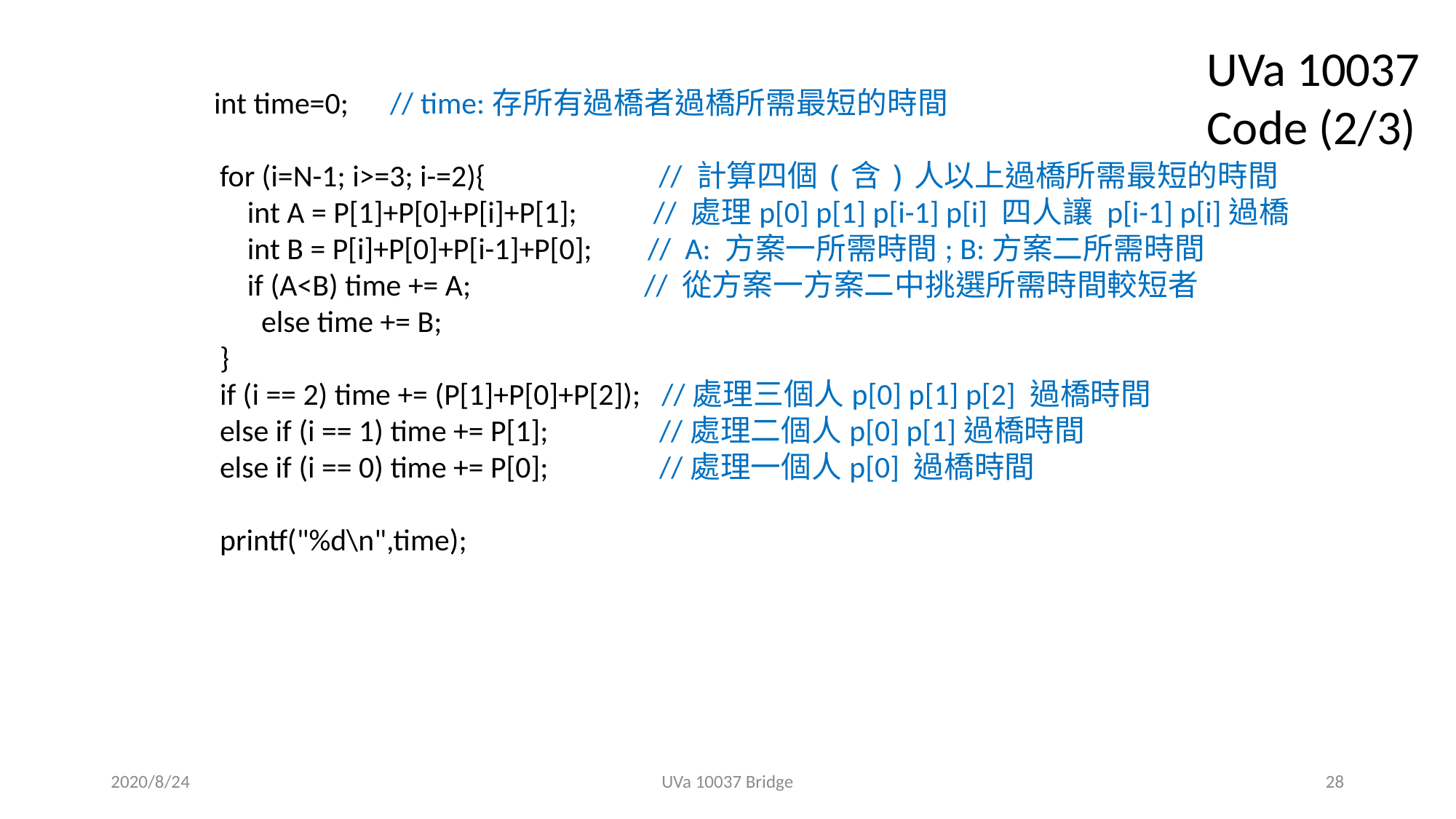

UVa 10037 Code (2/3)
        int time=0;      // time:存所有過橋者過橋所需最短的時間

        for (i=N-1; i>=3; i-=2){                         // 計算四個(含)人以上過橋所需最短的時間
            int A = P[1]+P[0]+P[i]+P[1];           // 處理p[0] p[1] p[i-1] p[i] 四人讓 p[i-1] p[i]過橋
            int B = P[i]+P[0]+P[i-1]+P[0];        //  A: 方案一所需時間; B:方案二所需時間
            if (A<B) time += A;                         // 從方案一方案二中挑選所需時間較短者
              else time += B;
        }
        if (i == 2) time += (P[1]+P[0]+P[2]);   //處理三個人p[0] p[1] p[2] 過橋時間
        else if (i == 1) time += P[1];                //處理二個人p[0] p[1]過橋時間
        else if (i == 0) time += P[0];                //處理一個人p[0] 過橋時間

        printf("%d\n",time);
2020/8/24
UVa 10037 Bridge
28